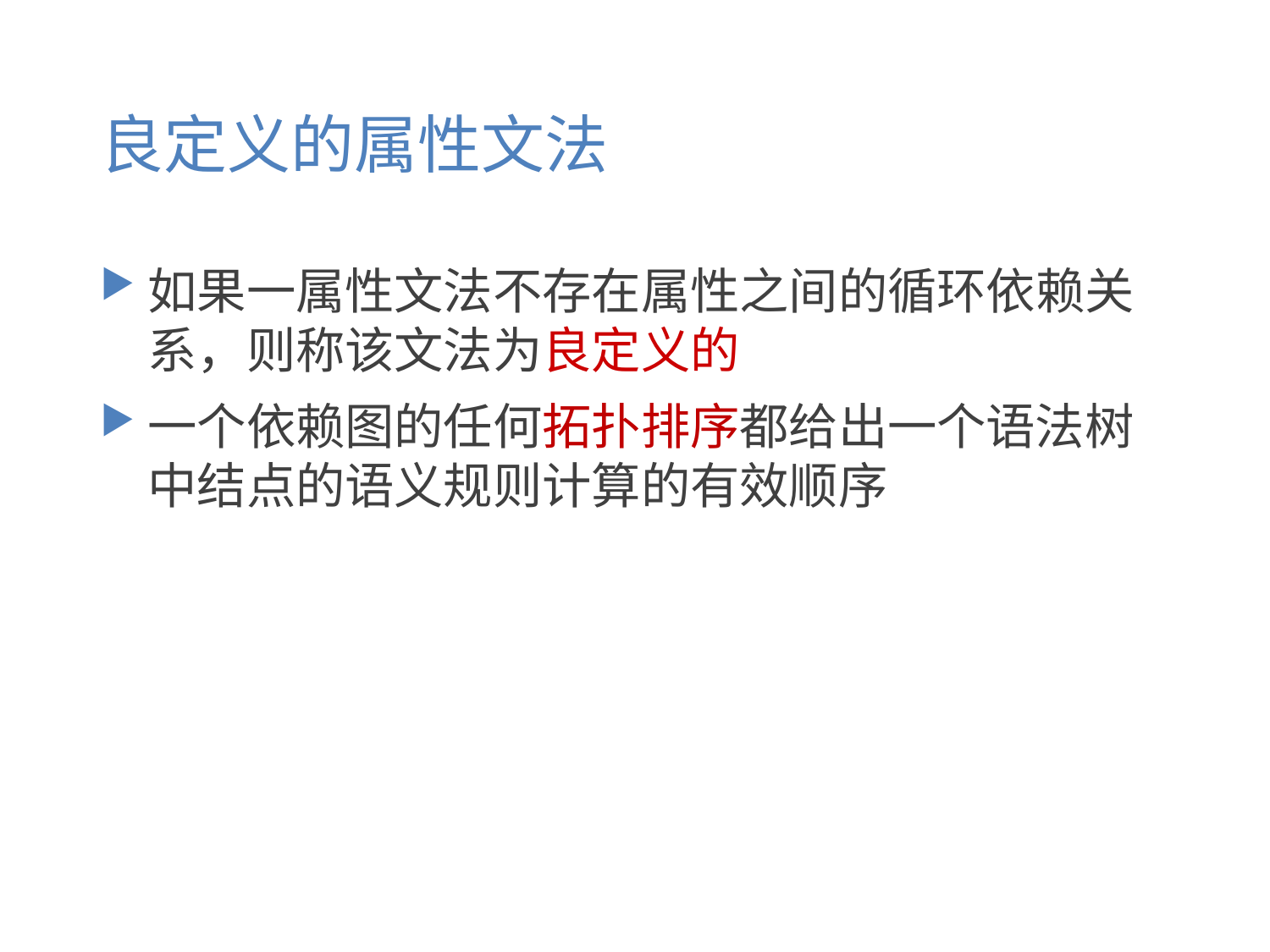

# 良定义的属性文法
如果一属性文法不存在属性之间的循环依赖关系，则称该文法为良定义的
一个依赖图的任何拓扑排序都给出一个语法树中结点的语义规则计算的有效顺序